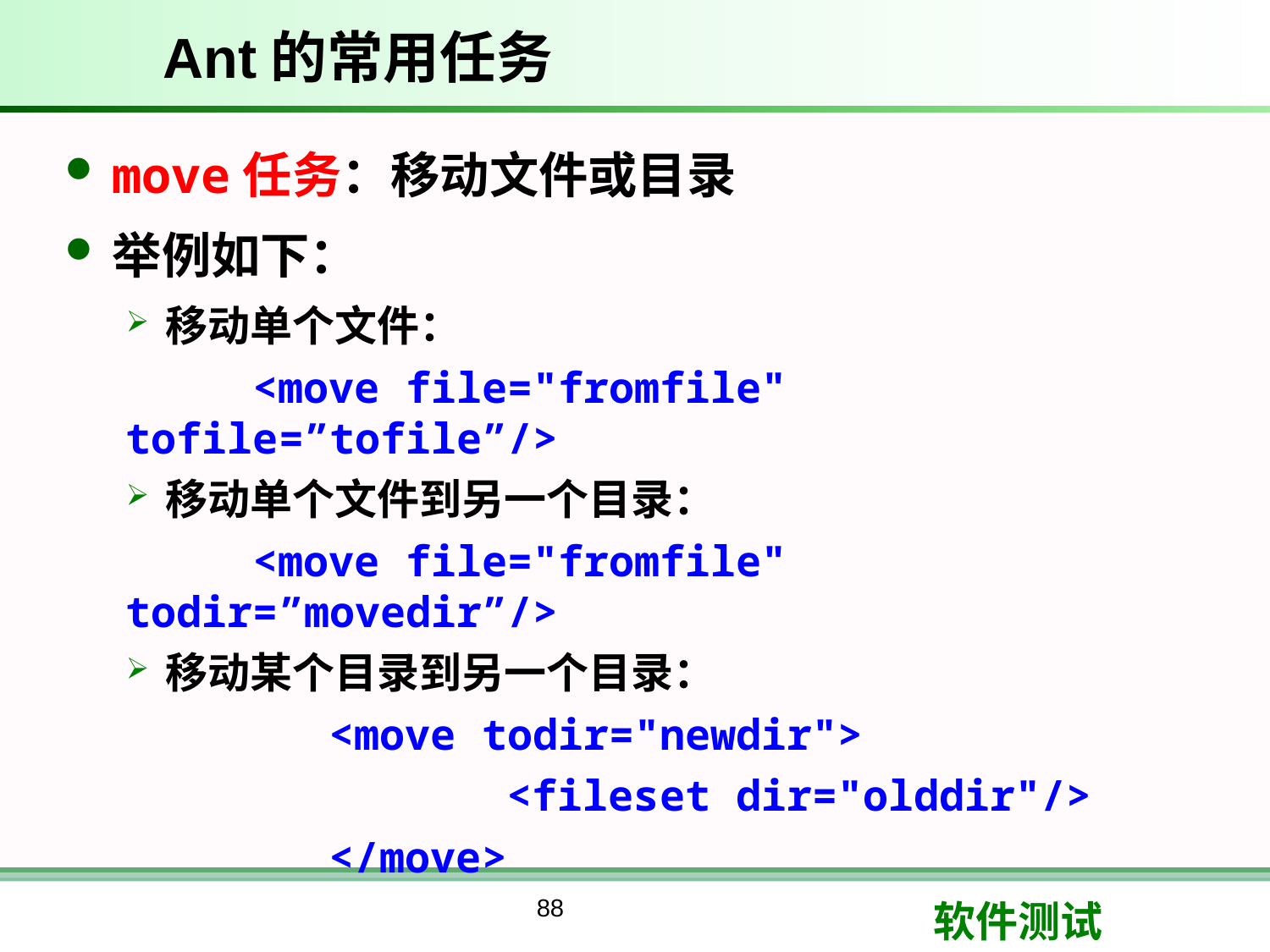

# Ant的常用任务
move任务：移动文件或目录
举例如下：
移动单个文件：
	<move file="fromfile" tofile=”tofile”/>
移动单个文件到另一个目录：
	<move file="fromfile" todir=”movedir”/>
移动某个目录到另一个目录：
        <move todir="newdir">
               <fileset dir="olddir"/>
        </move>

88